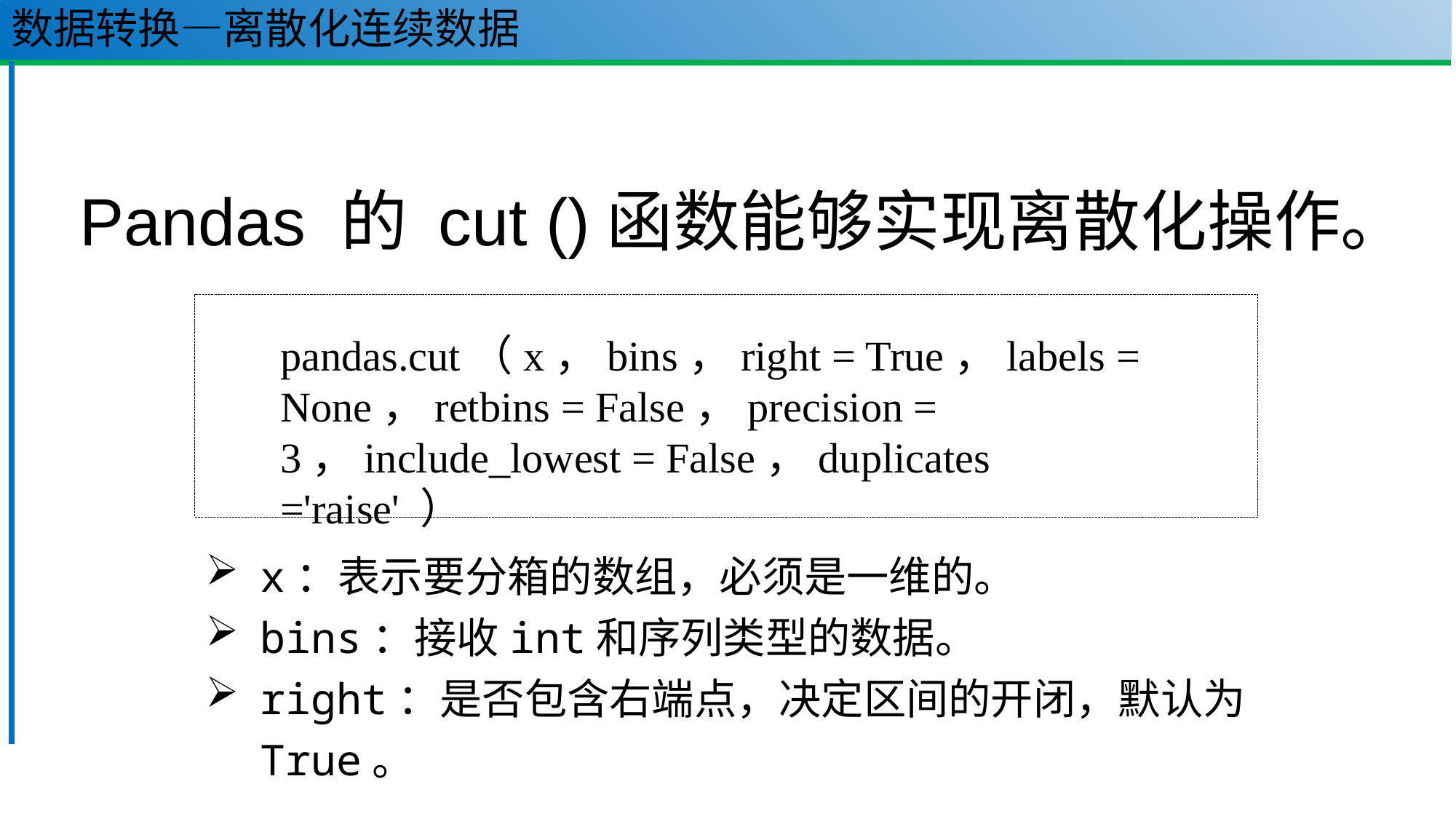

# 数据转换—离散化连续数据
Pandas 的 cut ()函数能够实现离散化操作。

pandas.cut（x，bins，right = True，labels = None，retbins = False，precision = 3，include_lowest = False，duplicates ='raise' ）
x：表示要分箱的数组，必须是一维的。
bins：接收int和序列类型的数据。
right：是否包含右端点，决定区间的开闭，默认为True。